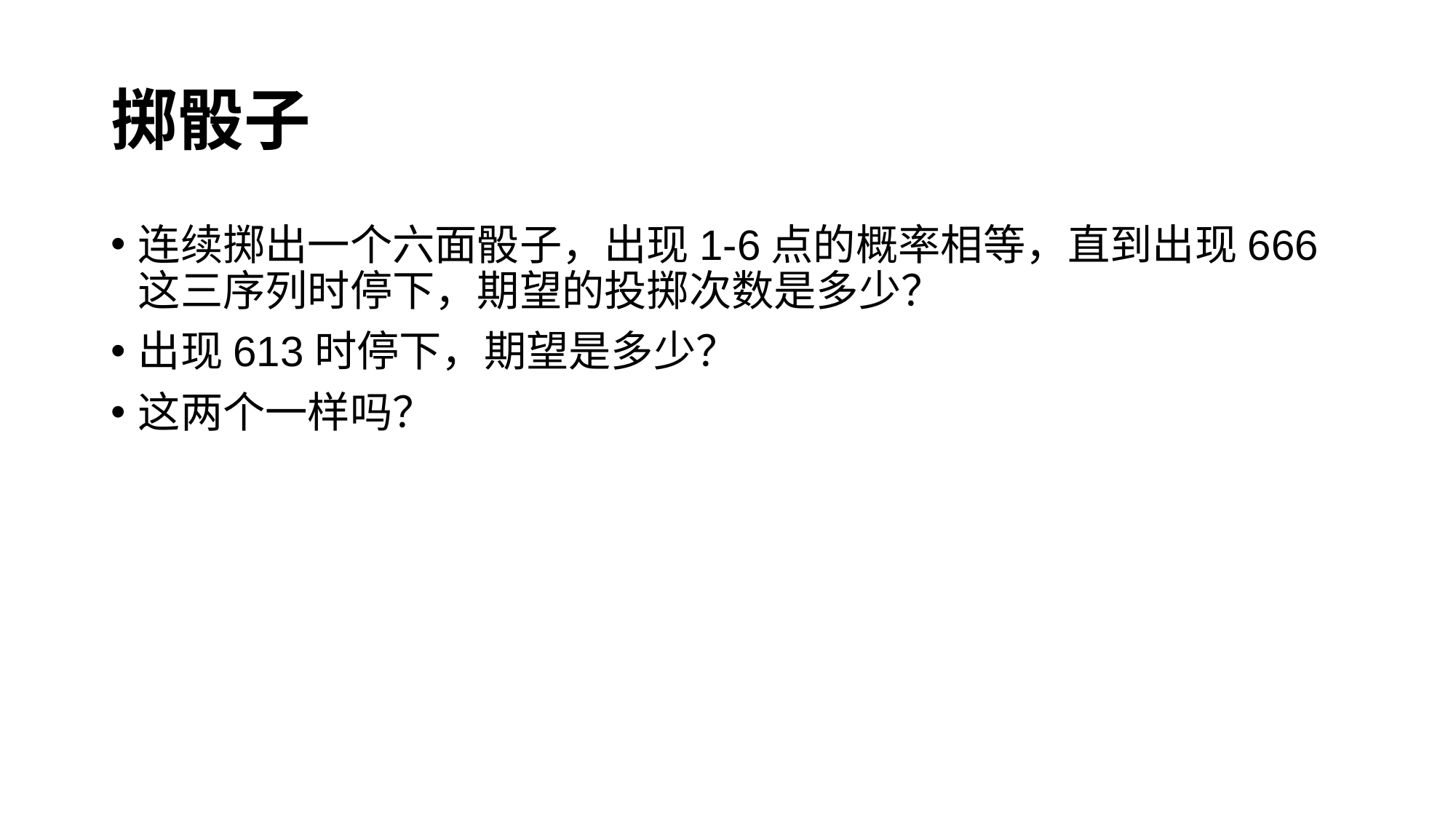

# 掷骰子
连续掷出一个六面骰子，出现1-6点的概率相等，直到出现666这三序列时停下，期望的投掷次数是多少？
出现613时停下，期望是多少？
这两个一样吗？